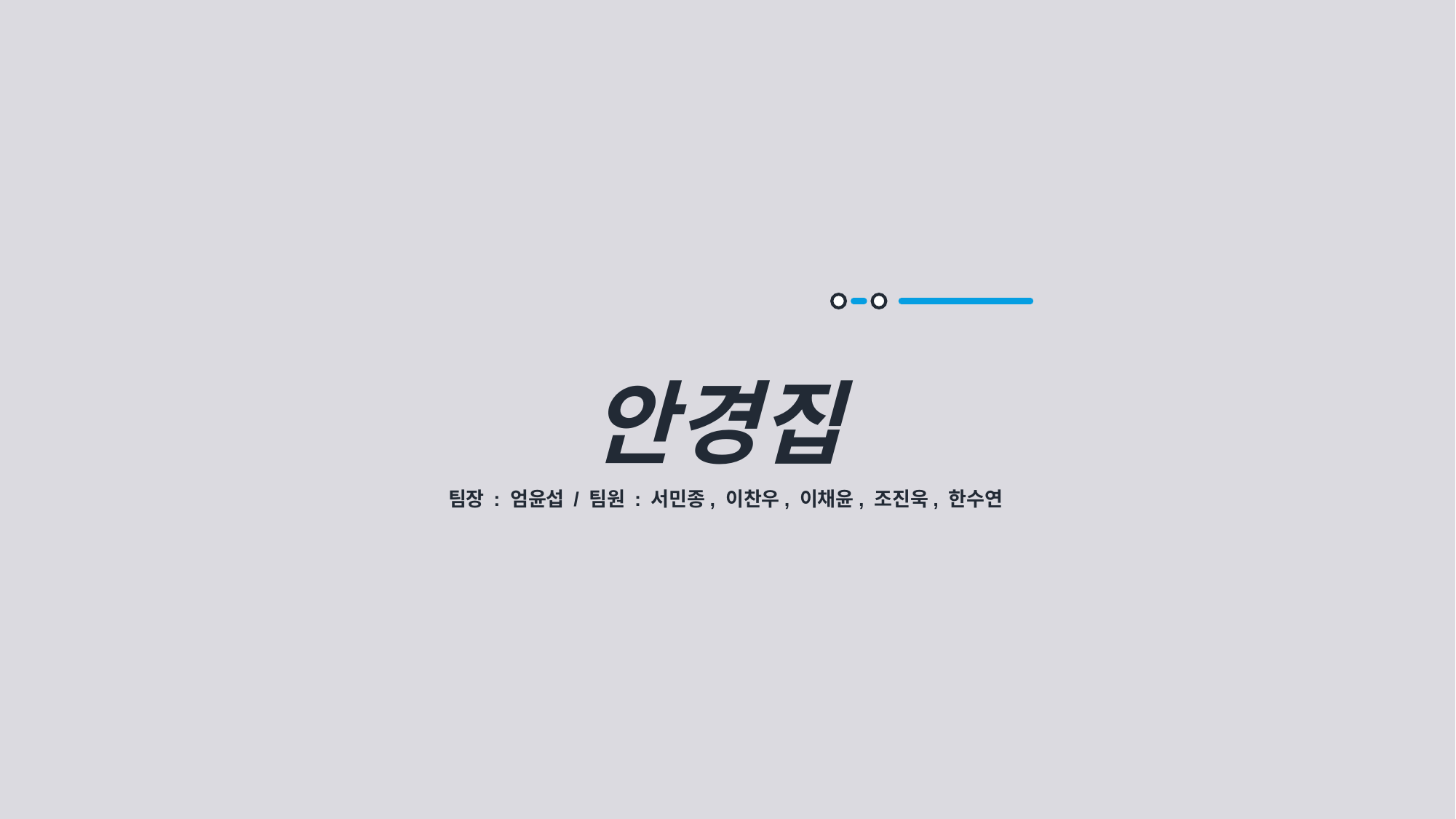

안경집
팀장 : 엄윤섭 / 팀원 : 서민종, 이찬우, 이채윤, 조진욱, 한수연